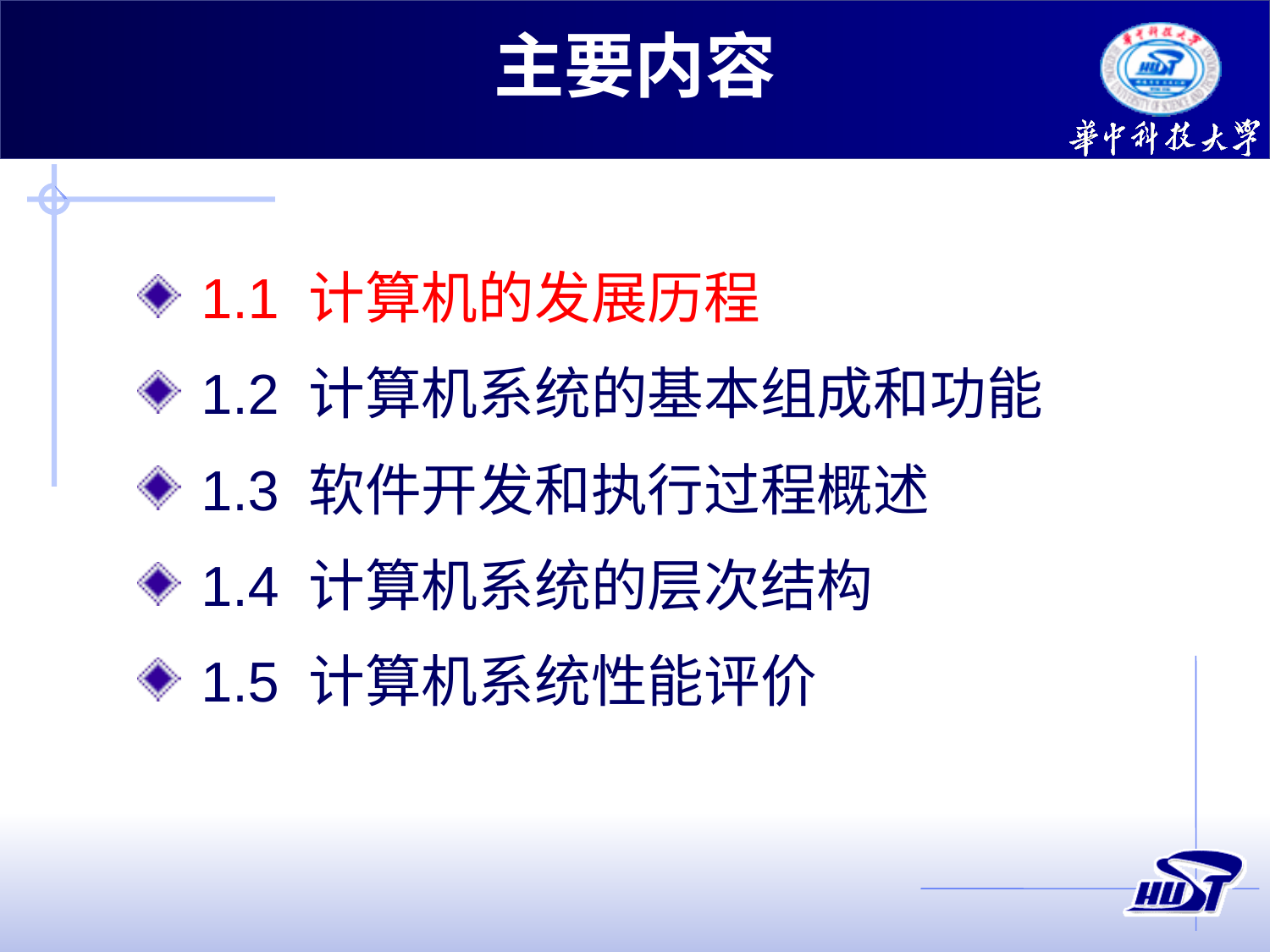

主要内容
 1.1 计算机的发展历程
 1.2 计算机系统的基本组成和功能
 1.3 软件开发和执行过程概述
 1.4 计算机系统的层次结构
 1.5 计算机系统性能评价